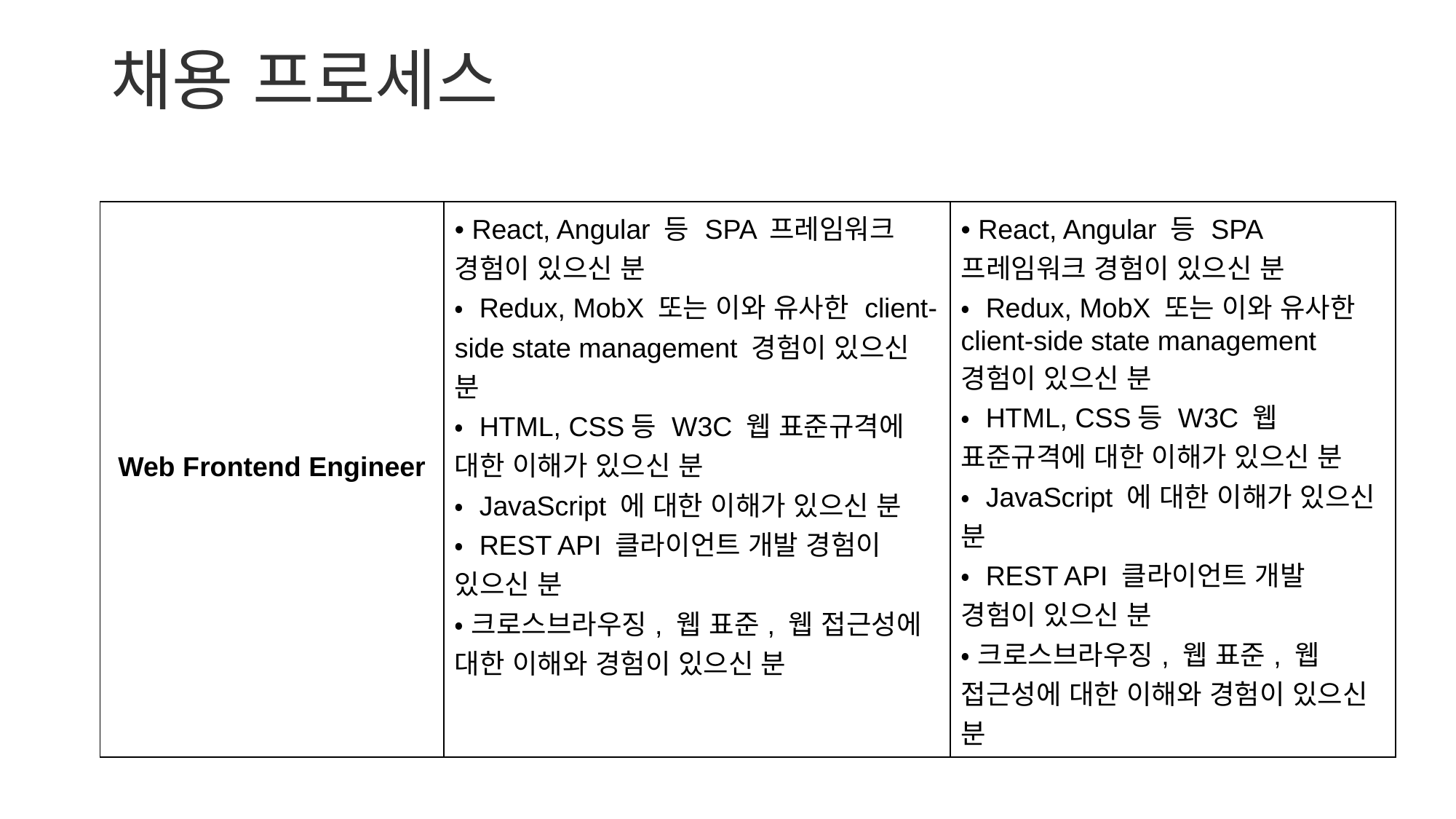

# 채용 프로세스
| Web Frontend Engineer | • React, Angular 등 SPA 프레임워크 경험이 있으신 분 • Redux, MobX 또는 이와 유사한 client-side state management 경험이 있으신 분 • HTML, CSS등 W3C 웹 표준규격에 대한 이해가 있으신 분 • JavaScript 에 대한 이해가 있으신 분 • REST API 클라이언트 개발 경험이 있으신 분 • 크로스브라우징, 웹 표준, 웹 접근성에 대한 이해와 경험이 있으신 분 | • React, Angular 등 SPA 프레임워크 경험이 있으신 분 • Redux, MobX 또는 이와 유사한 client-side state management 경험이 있으신 분 • HTML, CSS등 W3C 웹 표준규격에 대한 이해가 있으신 분 • JavaScript 에 대한 이해가 있으신 분 • REST API 클라이언트 개발 경험이 있으신 분 • 크로스브라우징, 웹 표준, 웹 접근성에 대한 이해와 경험이 있으신 분 |
| --- | --- | --- |